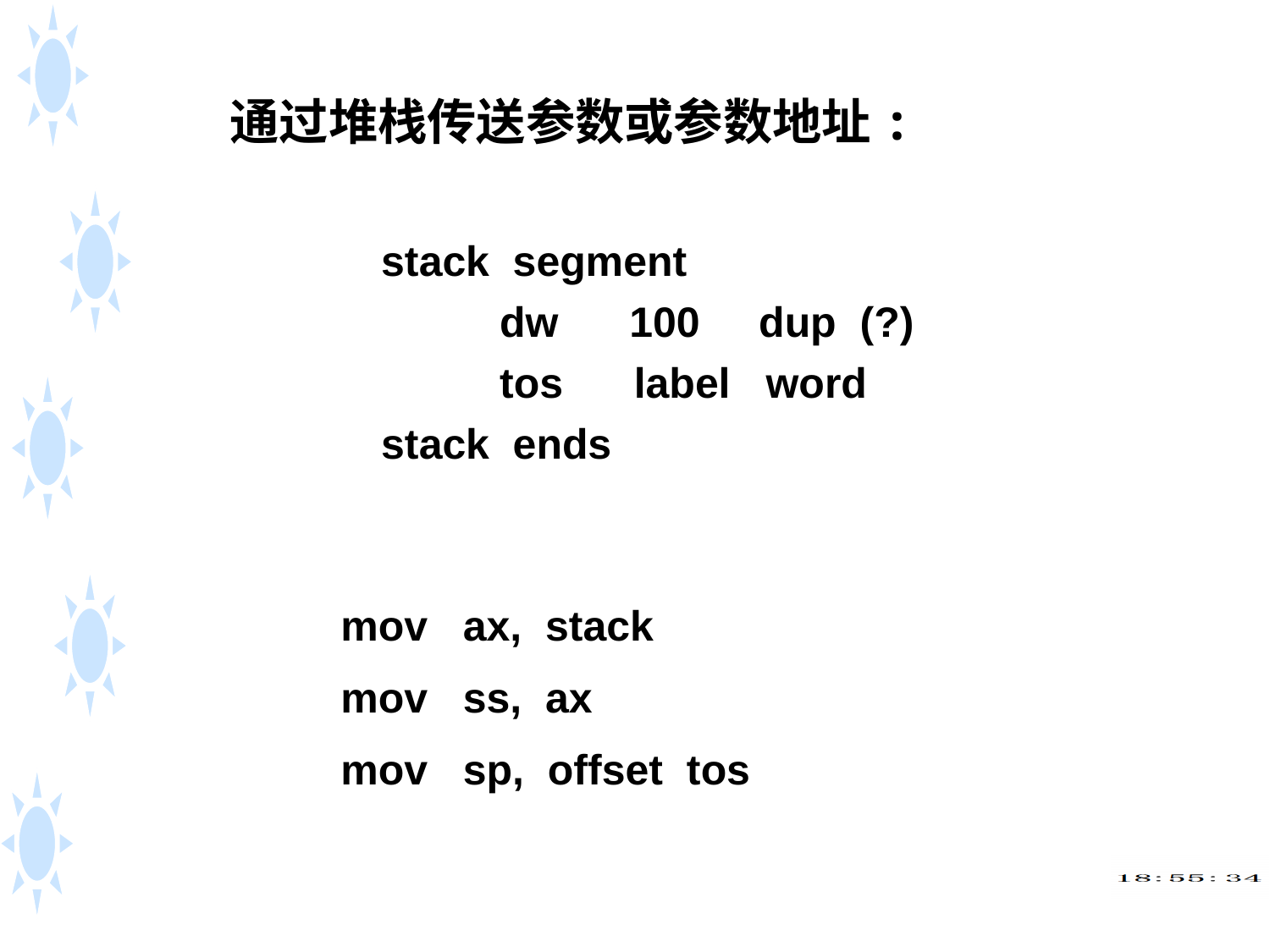

通过堆栈传送参数或参数地址:

       stack  segment
                 dw      100     dup  (?)
                 tos      label   word
       stack  ends
mov   ax,  stack
mov   ss,  ax
mov   sp,  offset  tos